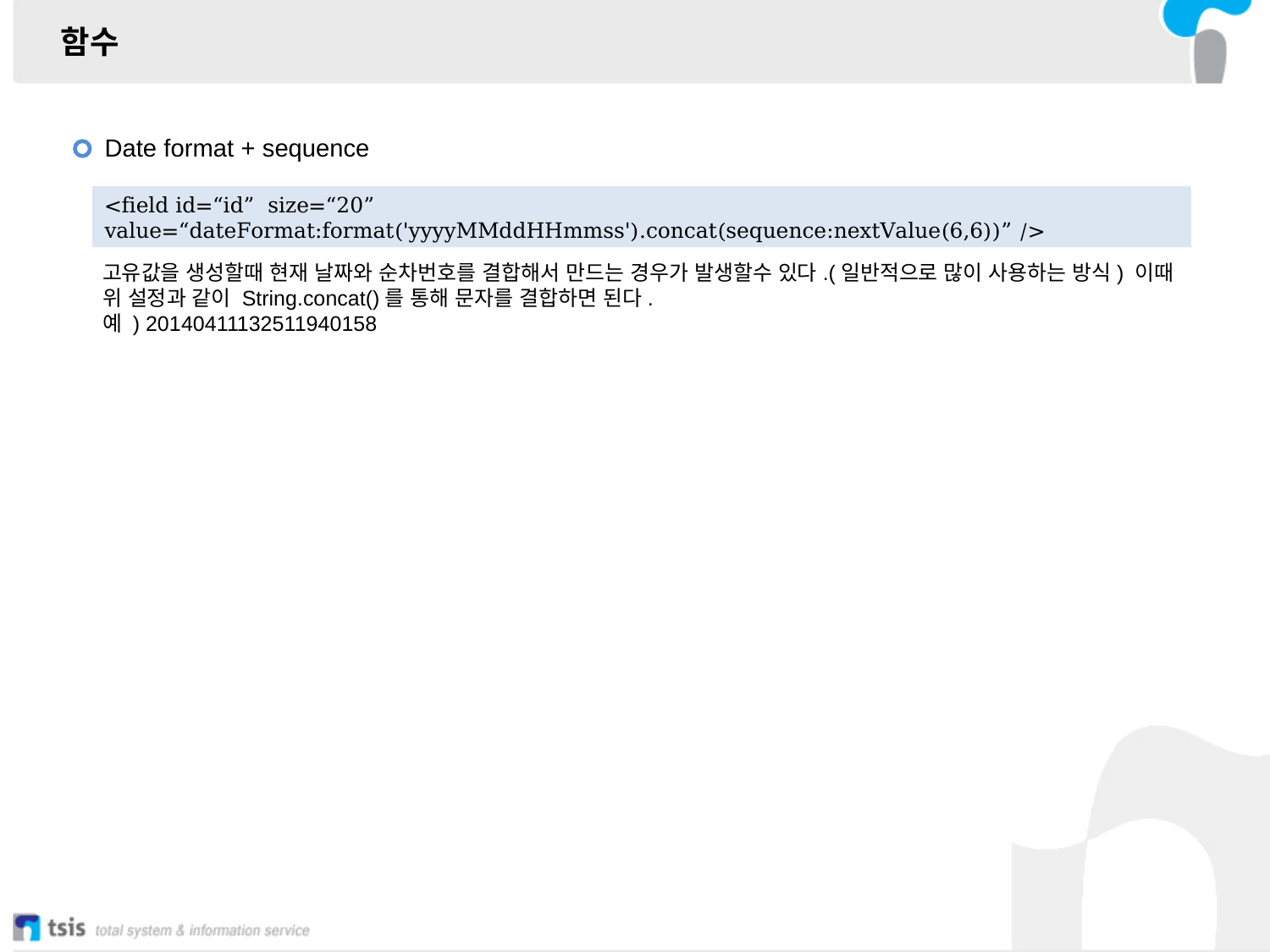

함수
Date format + sequence

<field id=“id”  size=“20” value=“dateFormat:format('yyyyMMddHHmmss').concat(sequence:nextValue(6,6))” />
고유값을 생성할때 현재 날짜와 순차번호를 결합해서 만드는 경우가 발생할수 있다.(일반적으로 많이 사용하는 방식) 이때 위 설정과 같이 String.concat()를 통해 문자를 결합하면 된다.
예 ) 20140411132511940158